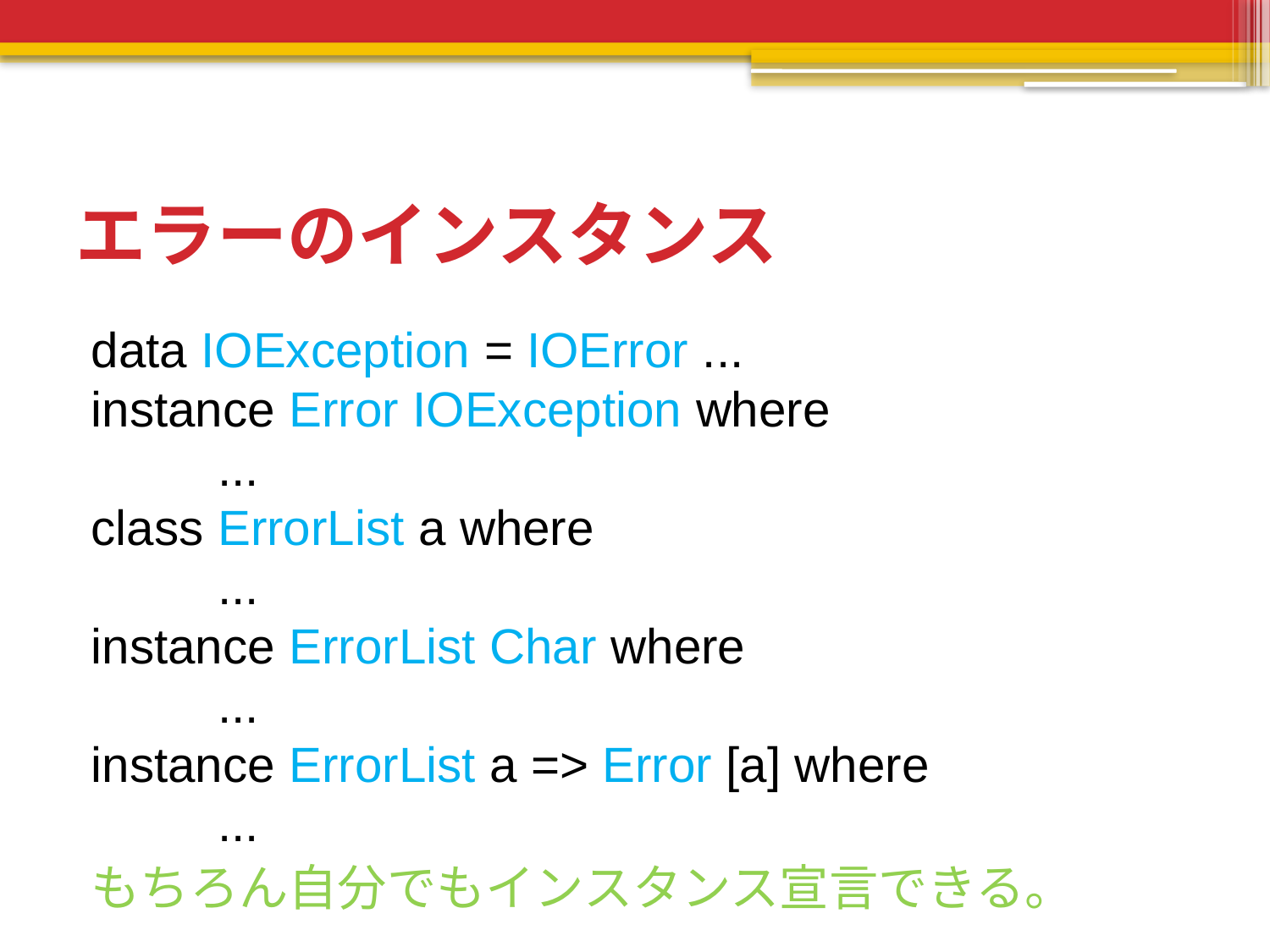

# エラーのインスタンス
data IOException = IOError ...
instance Error IOException where
	...
class ErrorList a where
	...
instance ErrorList Char where
	...
instance ErrorList a => Error [a] where
	...
もちろん自分でもインスタンス宣言できる。